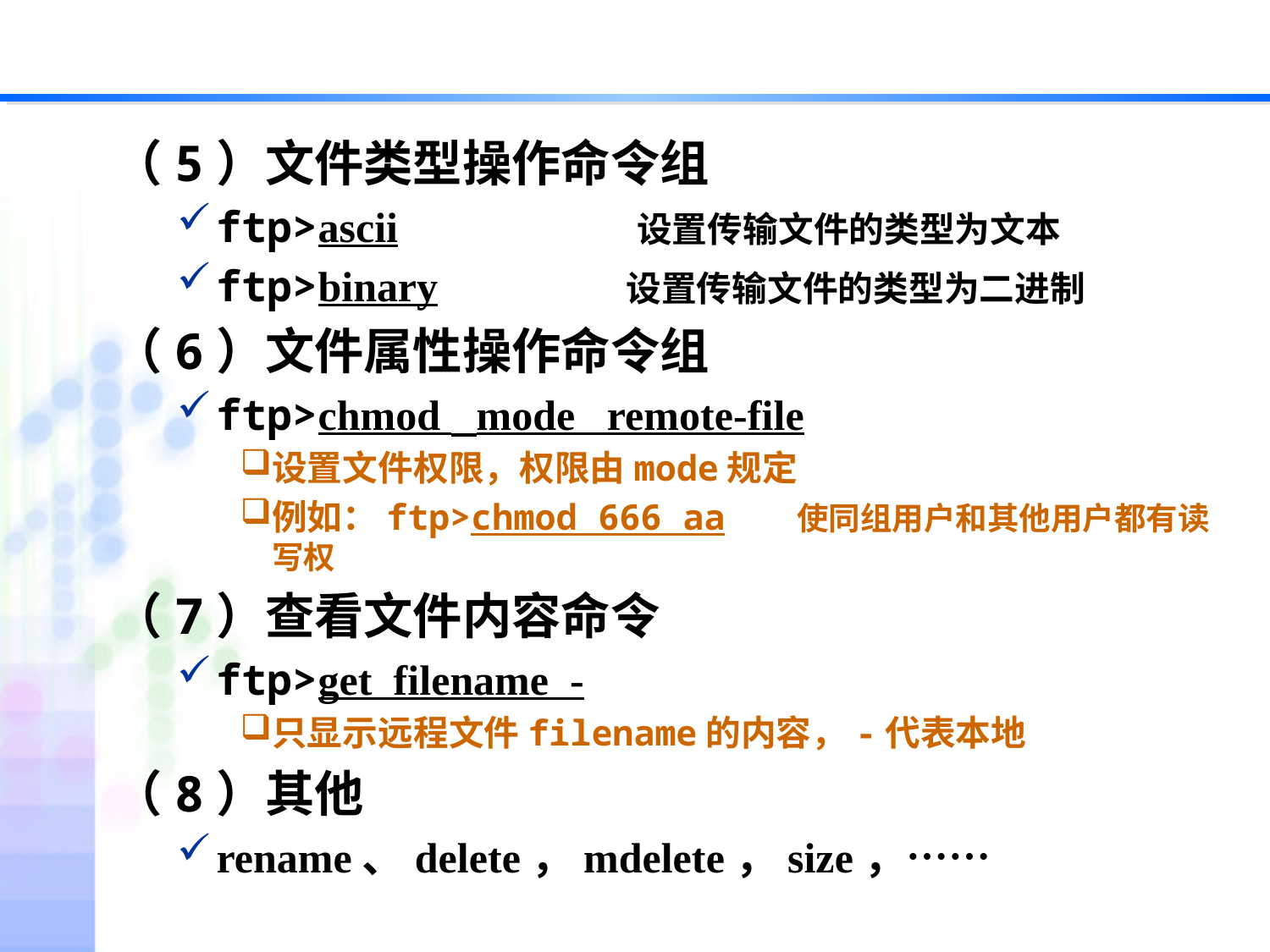

#
（5）文件类型操作命令组
ftp>ascii         设置传输文件的类型为文本
ftp>binary       设置传输文件的类型为二进制
（6）文件属性操作命令组
ftp>chmod  mode   remote-file
设置文件权限，权限由mode规定
例如：ftp>chmod 666 aa   使同组用户和其他用户都有读写权
（7）查看文件内容命令
ftp>get  filename  -
只显示远程文件filename的内容，-代表本地
（8）其他
rename、delete，mdelete，size，……